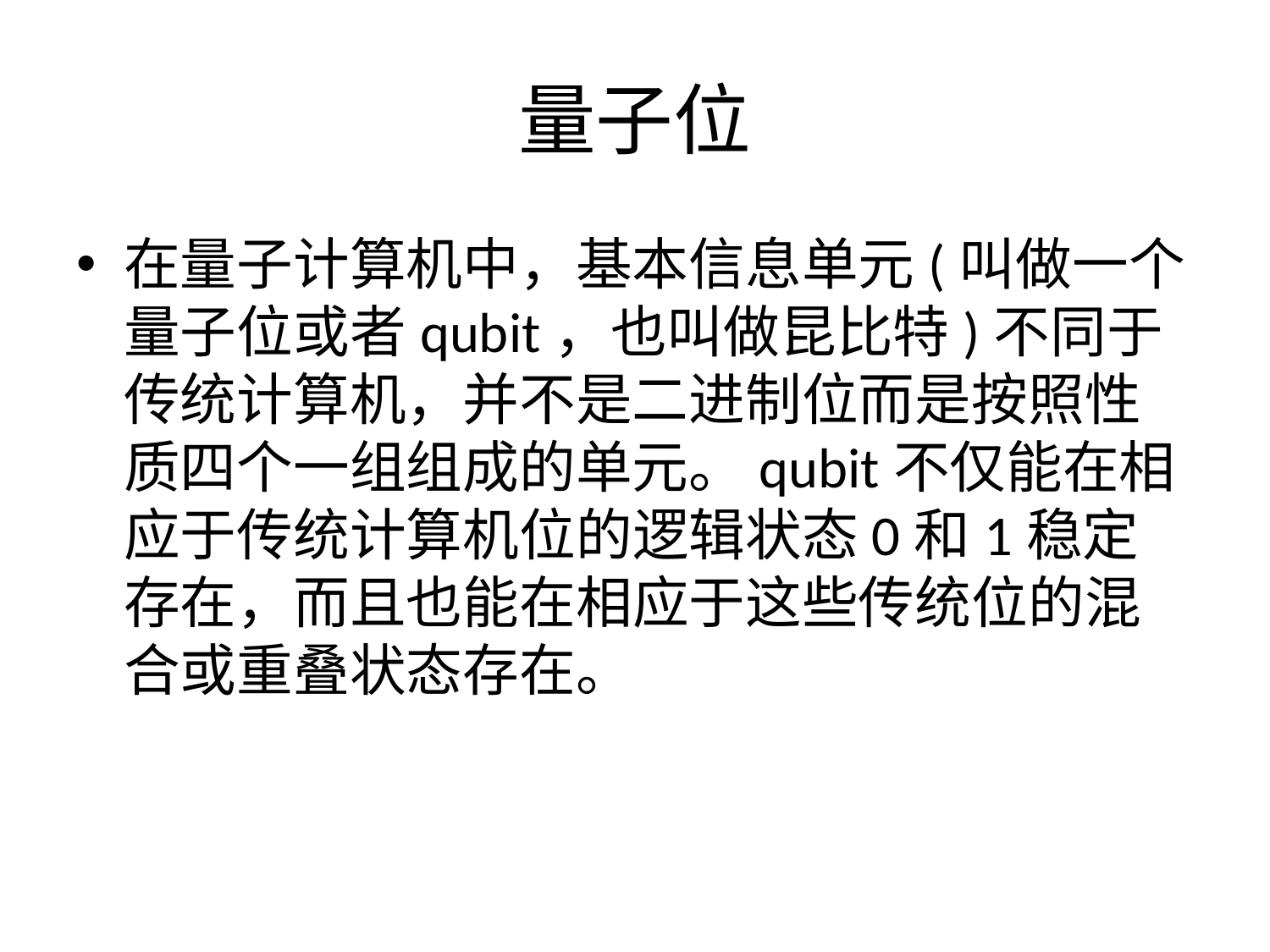

# 量子位
在量子计算机中，基本信息单元(叫做一个量子位或者qubit，也叫做昆比特)不同于传统计算机，并不是二进制位而是按照性质四个一组组成的单元。qubit不仅能在相应于传统计算机位的逻辑状态0和1稳定存在，而且也能在相应于这些传统位的混合或重叠状态存在。